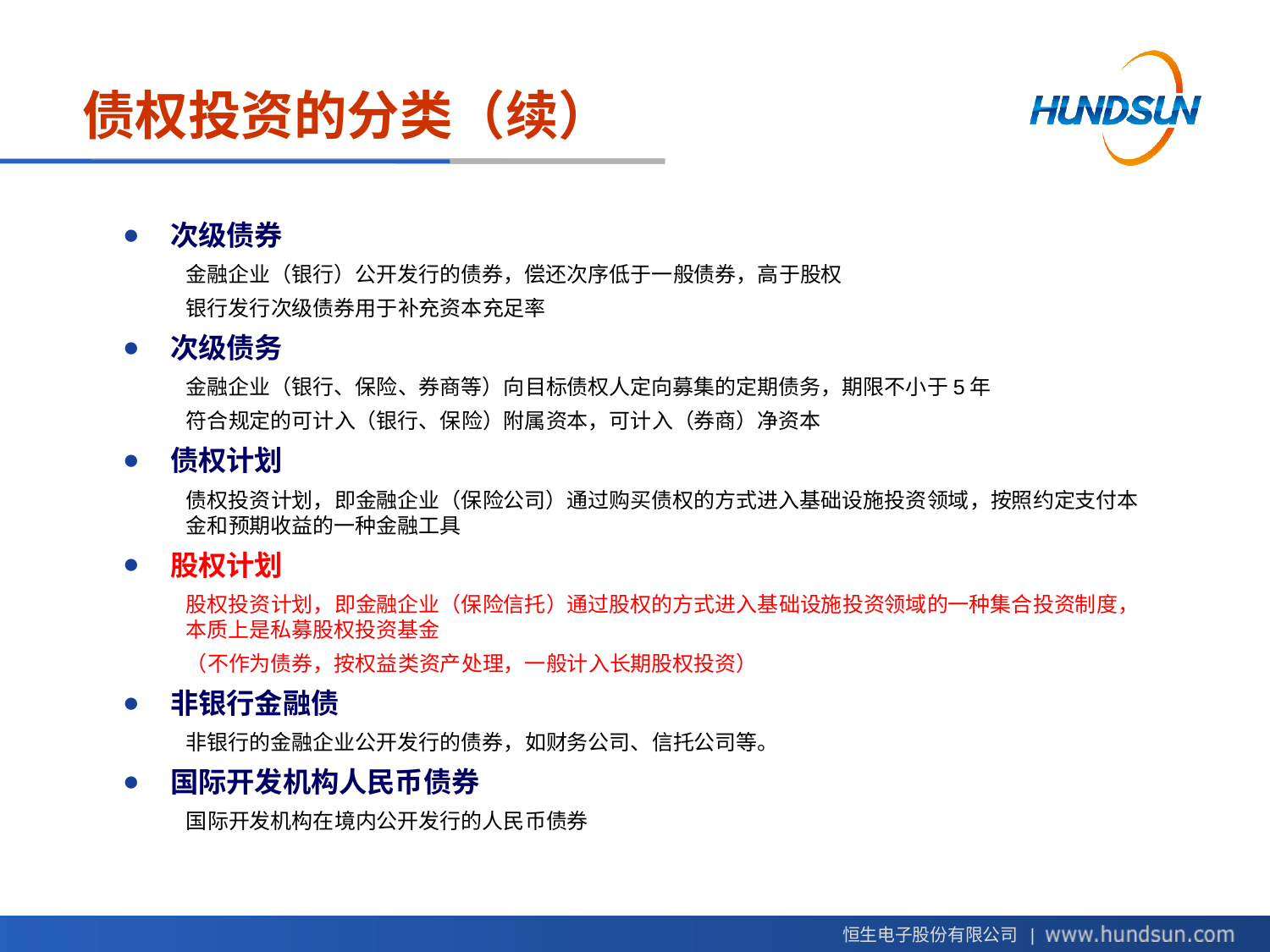

# 债权投资的分类（续）
次级债券
金融企业（银行）公开发行的债券，偿还次序低于一般债券，高于股权
银行发行次级债券用于补充资本充足率
次级债务
金融企业（银行、保险、券商等）向目标债权人定向募集的定期债务，期限不小于5年
符合规定的可计入（银行、保险）附属资本，可计入（券商）净资本
债权计划
债权投资计划，即金融企业（保险公司）通过购买债权的方式进入基础设施投资领域，按照约定支付本金和预期收益的一种金融工具
股权计划
股权投资计划，即金融企业（保险信托）通过股权的方式进入基础设施投资领域的一种集合投资制度，本质上是私募股权投资基金
（不作为债券，按权益类资产处理，一般计入长期股权投资）
非银行金融债
非银行的金融企业公开发行的债券，如财务公司、信托公司等。
国际开发机构人民币债券
国际开发机构在境内公开发行的人民币债券